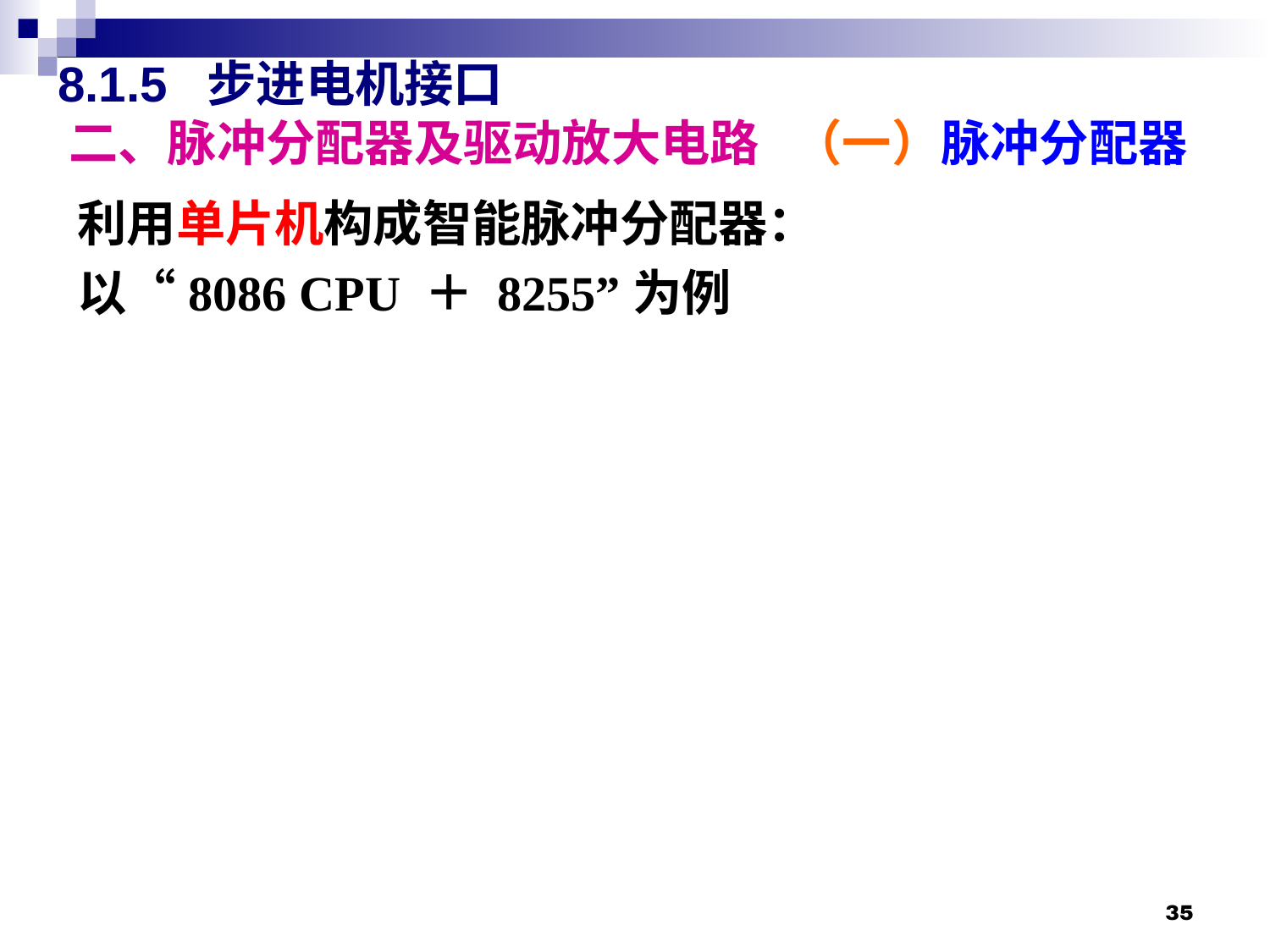

# 8.1.5  步进电机接口 二、脉冲分配器及驱动放大电路   （一）脉冲分配器
利用单片机构成智能脉冲分配器：
以“8086 CPU ＋ 8255”为例
35